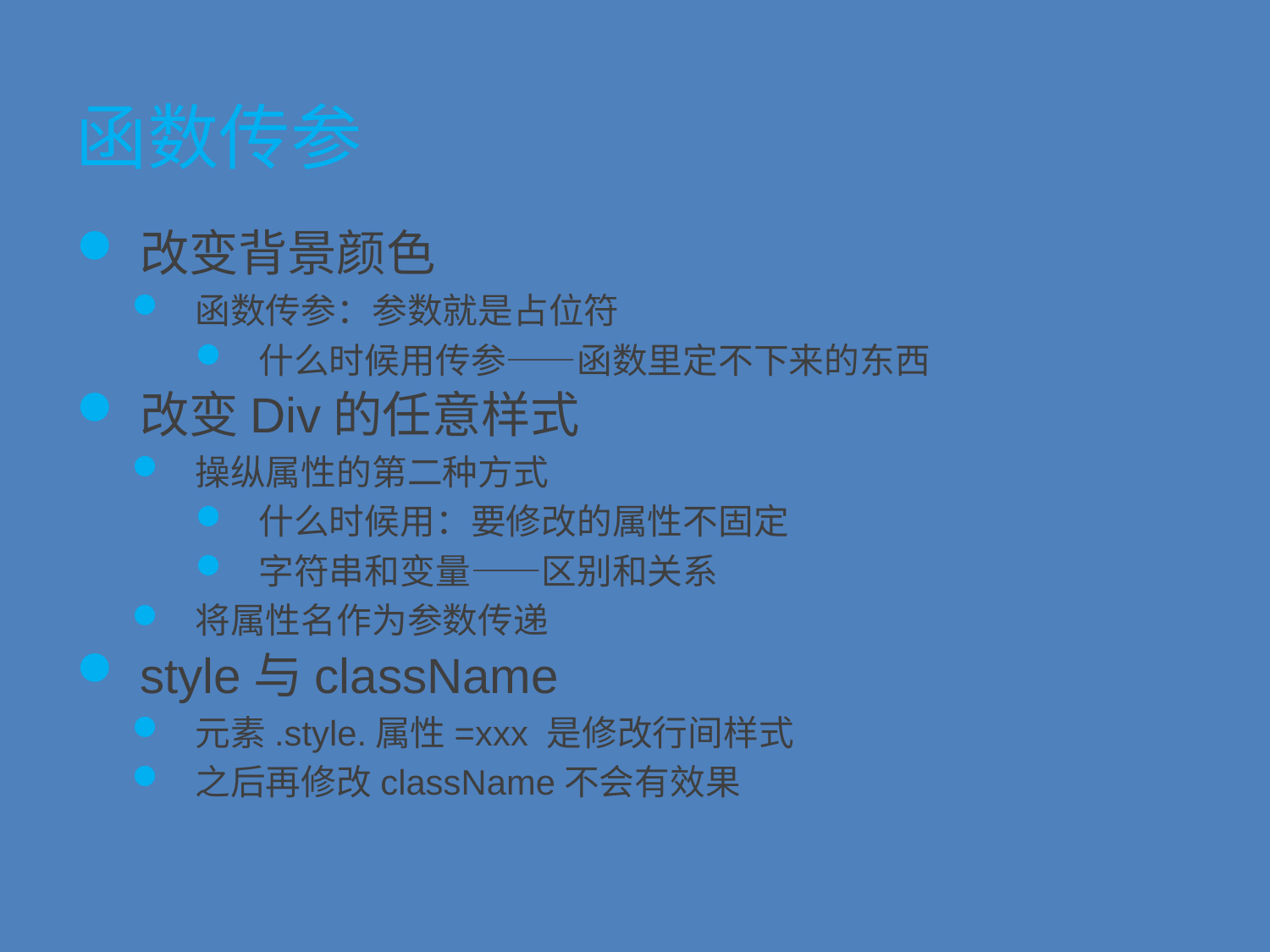

# 函数传参
改变背景颜色
函数传参：参数就是占位符
什么时候用传参——函数里定不下来的东西
改变Div的任意样式
操纵属性的第二种方式
什么时候用：要修改的属性不固定
字符串和变量——区别和关系
将属性名作为参数传递
style与className
元素.style.属性=xxx 是修改行间样式
之后再修改className不会有效果